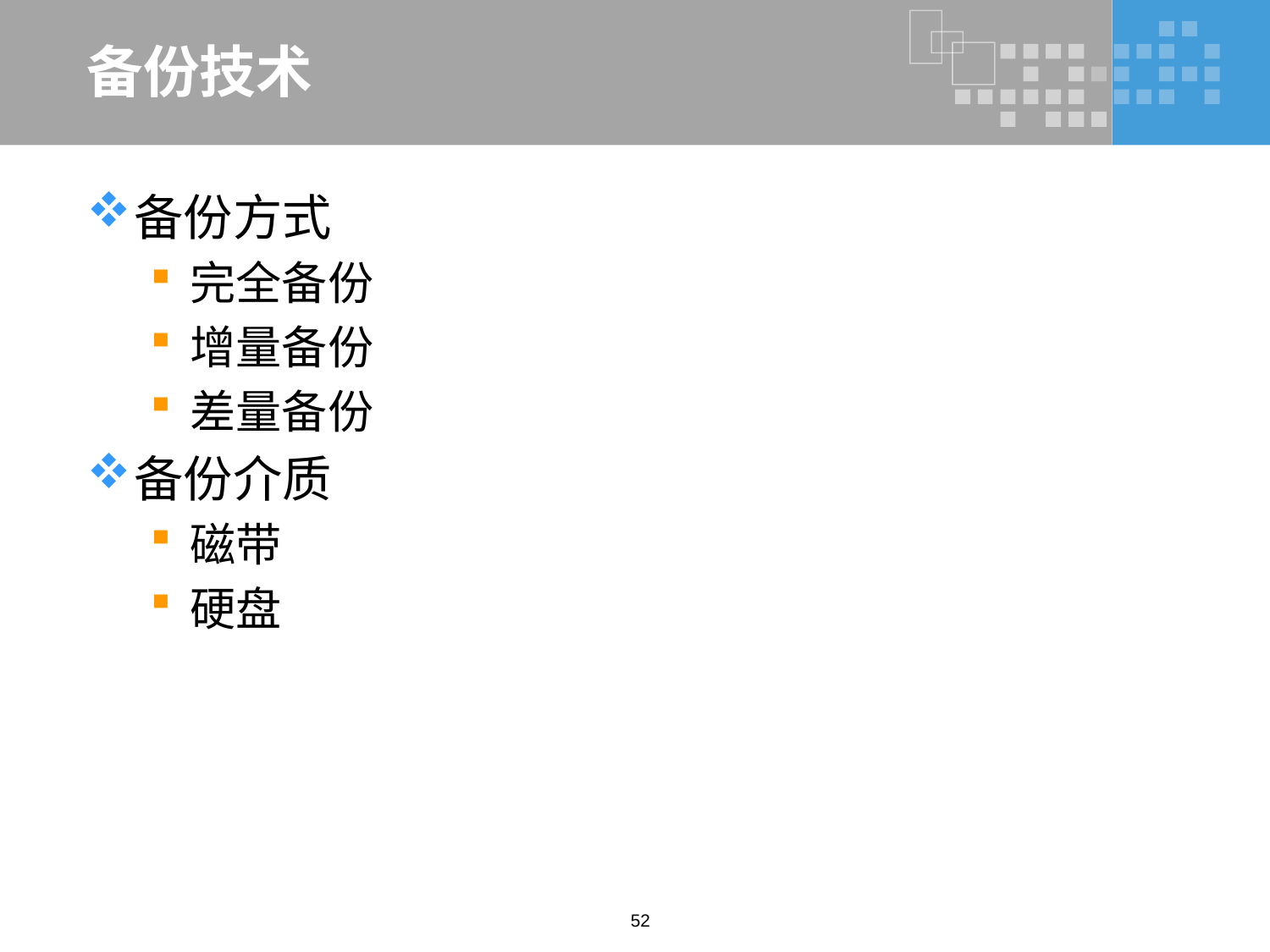

# 备份技术
备份方式
完全备份
增量备份
差量备份
备份介质
磁带
硬盘
52